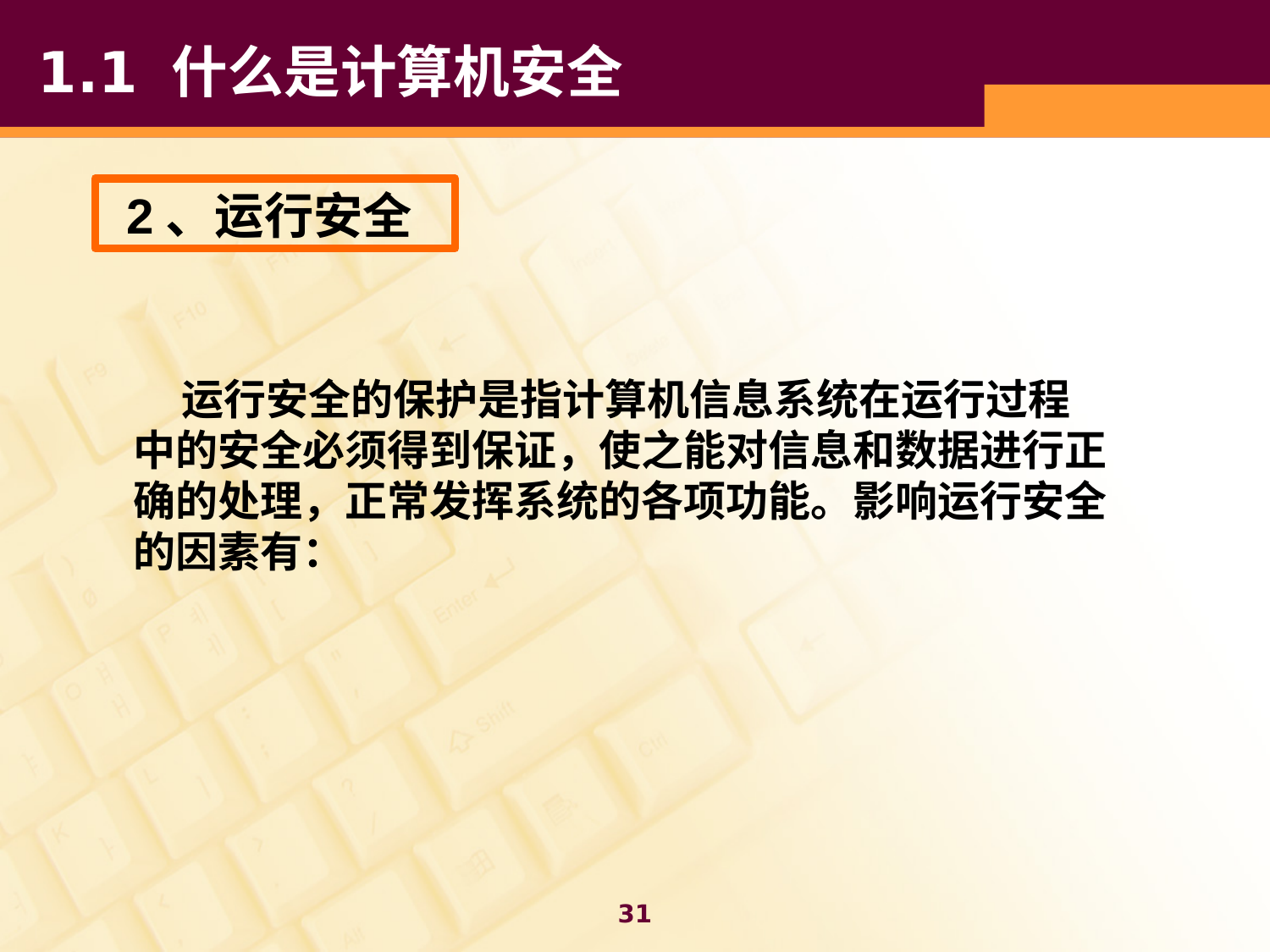

1.1 什么是计算机安全

2、运行安全
    运行安全的保护是指计算机信息系统在运行过程中的安全必须得到保证，使之能对信息和数据进行正确的处理，正常发挥系统的各项功能。影响运行安全的因素有：